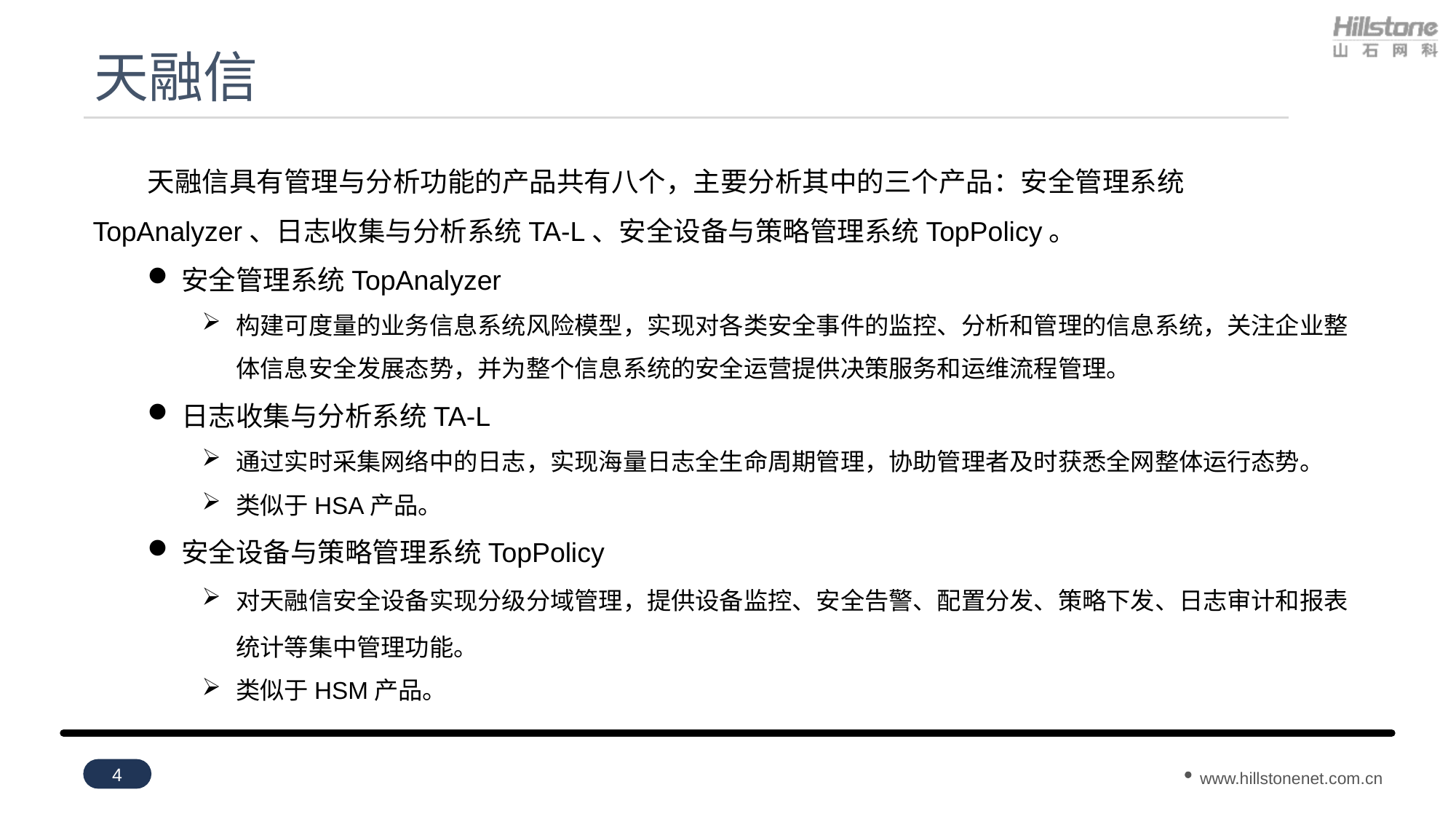

# 天融信
天融信具有管理与分析功能的产品共有八个，主要分析其中的三个产品：安全管理系统TopAnalyzer、日志收集与分析系统TA-L、安全设备与策略管理系统TopPolicy。
安全管理系统TopAnalyzer
构建可度量的业务信息系统风险模型，实现对各类安全事件的监控、分析和管理的信息系统，关注企业整体信息安全发展态势，并为整个信息系统的安全运营提供决策服务和运维流程管理。
日志收集与分析系统TA-L
通过实时采集网络中的日志，实现海量日志全生命周期管理，协助管理者及时获悉全网整体运行态势。
类似于HSA产品。
安全设备与策略管理系统TopPolicy
对天融信安全设备实现分级分域管理，提供设备监控、安全告警、配置分发、策略下发、日志审计和报表统计等集中管理功能。
类似于HSM产品。
4